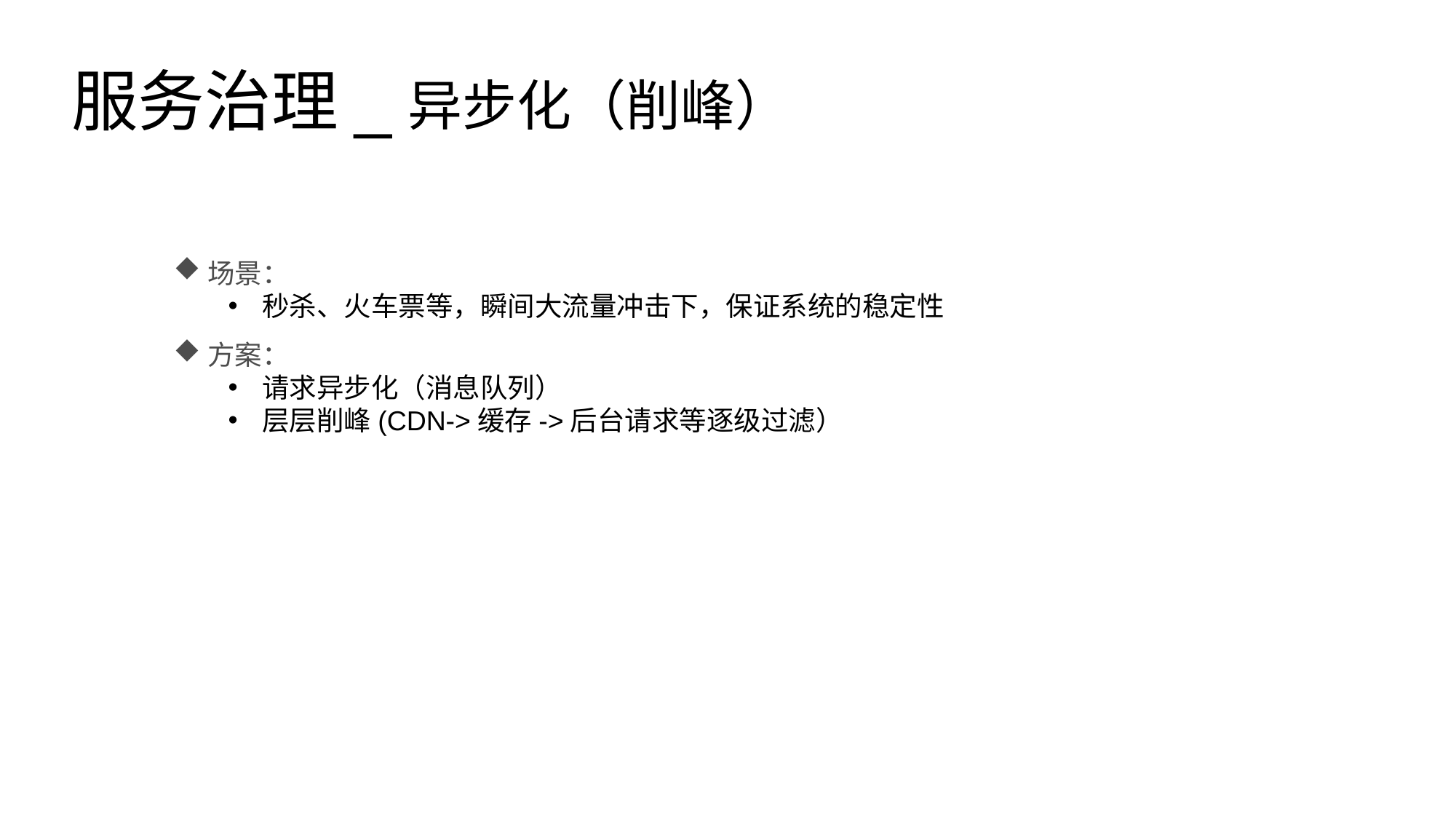

# 服务治理_异步化（削峰）
场景：
秒杀、火车票等，瞬间大流量冲击下，保证系统的稳定性
方案：
请求异步化（消息队列）
层层削峰(CDN->缓存->后台请求等逐级过滤）